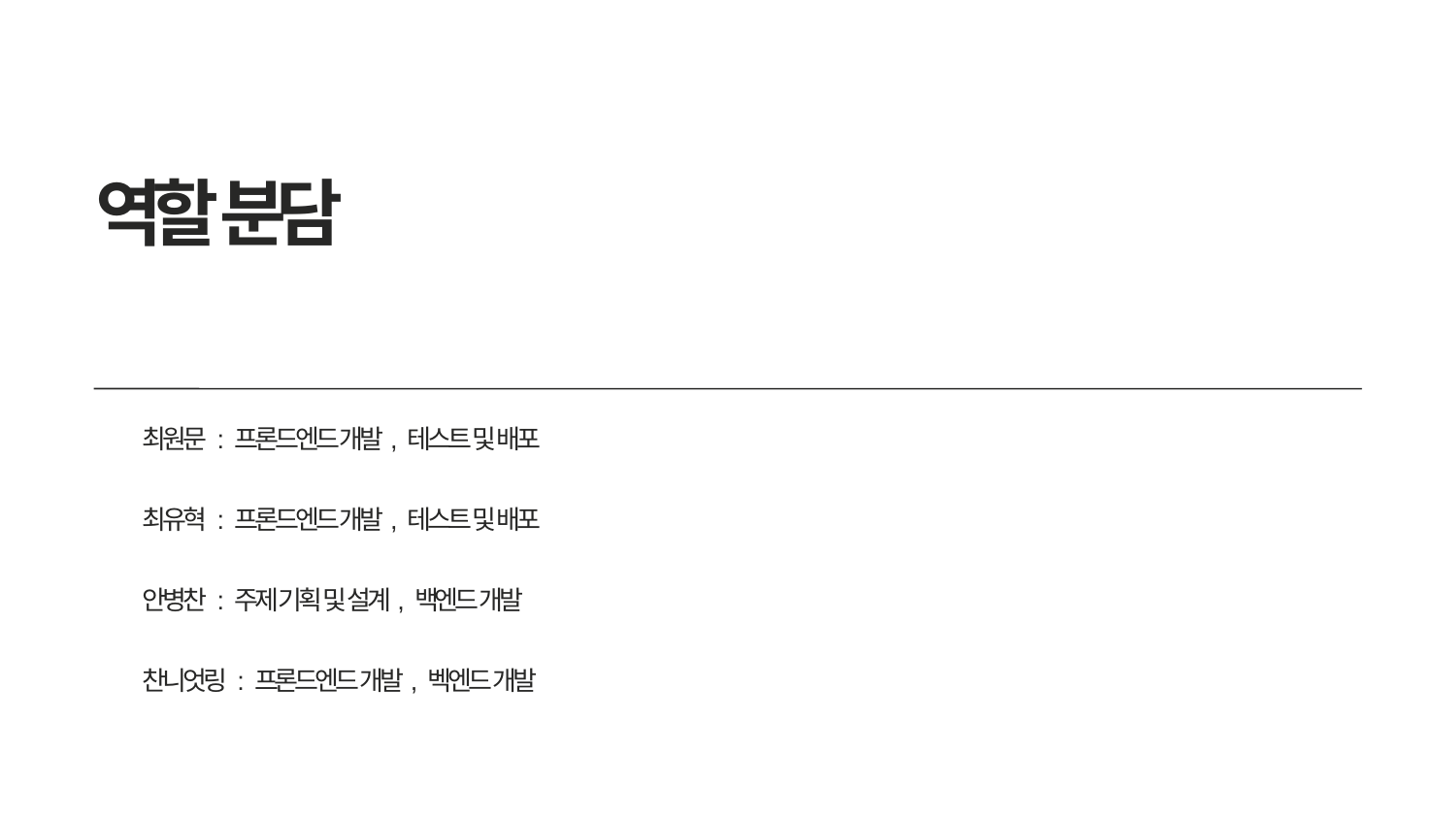

# 역할 분담

최원문 : 프론드엔드 개발, 테스트 및 배포

최유혁 : 프론드엔드 개발, 테스트 및 배포

안병찬 : 주제 기획 및 설계, 백엔드 개발

찬니엇링 : 프론드엔드 개발, 벡엔드 개발